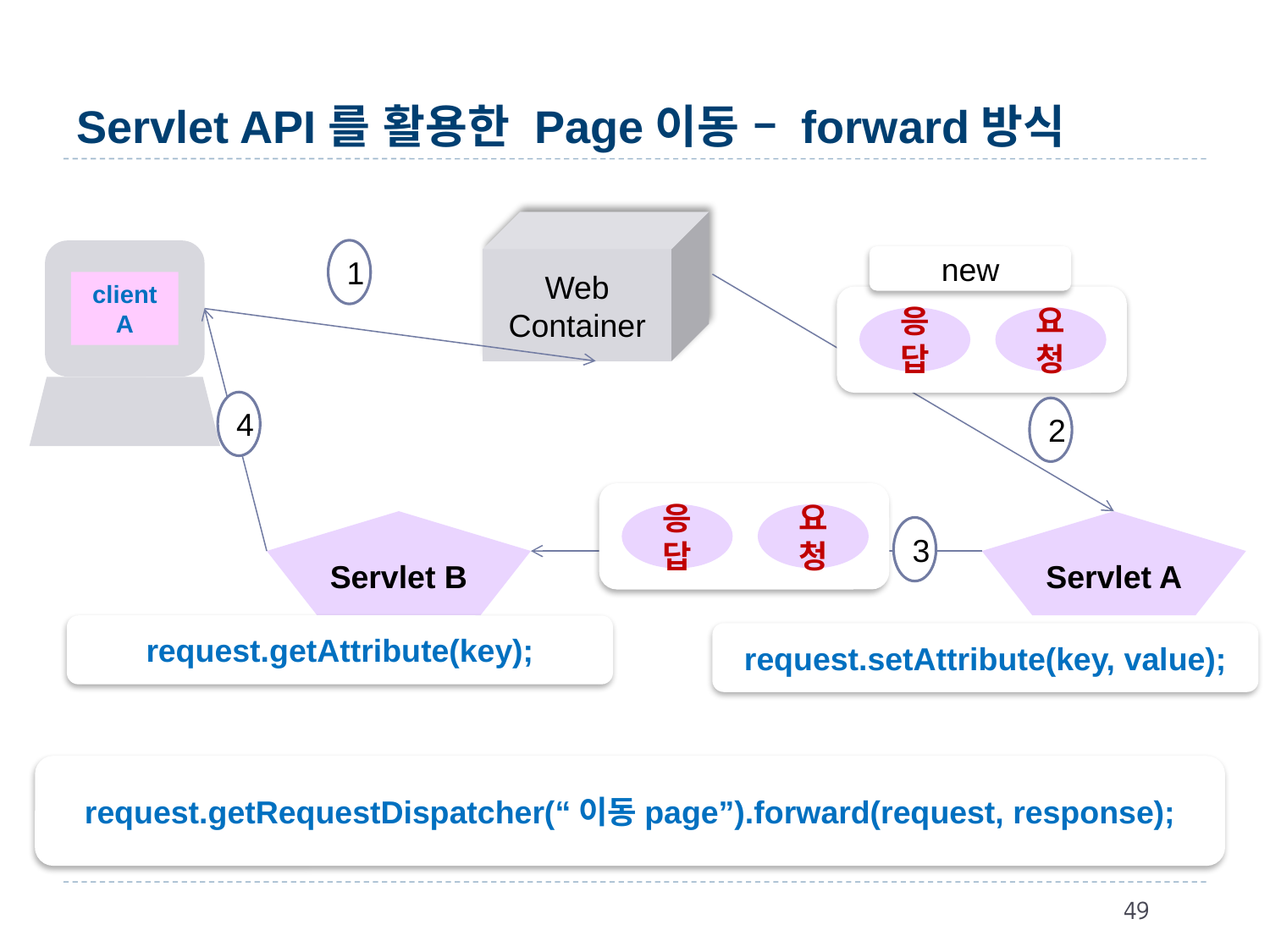

# Servlet API를 활용한 Page이동 – forward방식
Web Container
1

client A
new

응답
요청
4
2

응답
요청
Servlet B
Servlet A
3
request.getAttribute(key);
request.setAttribute(key, value);
request.getRequestDispatcher(“이동page”).forward(request, response);
49